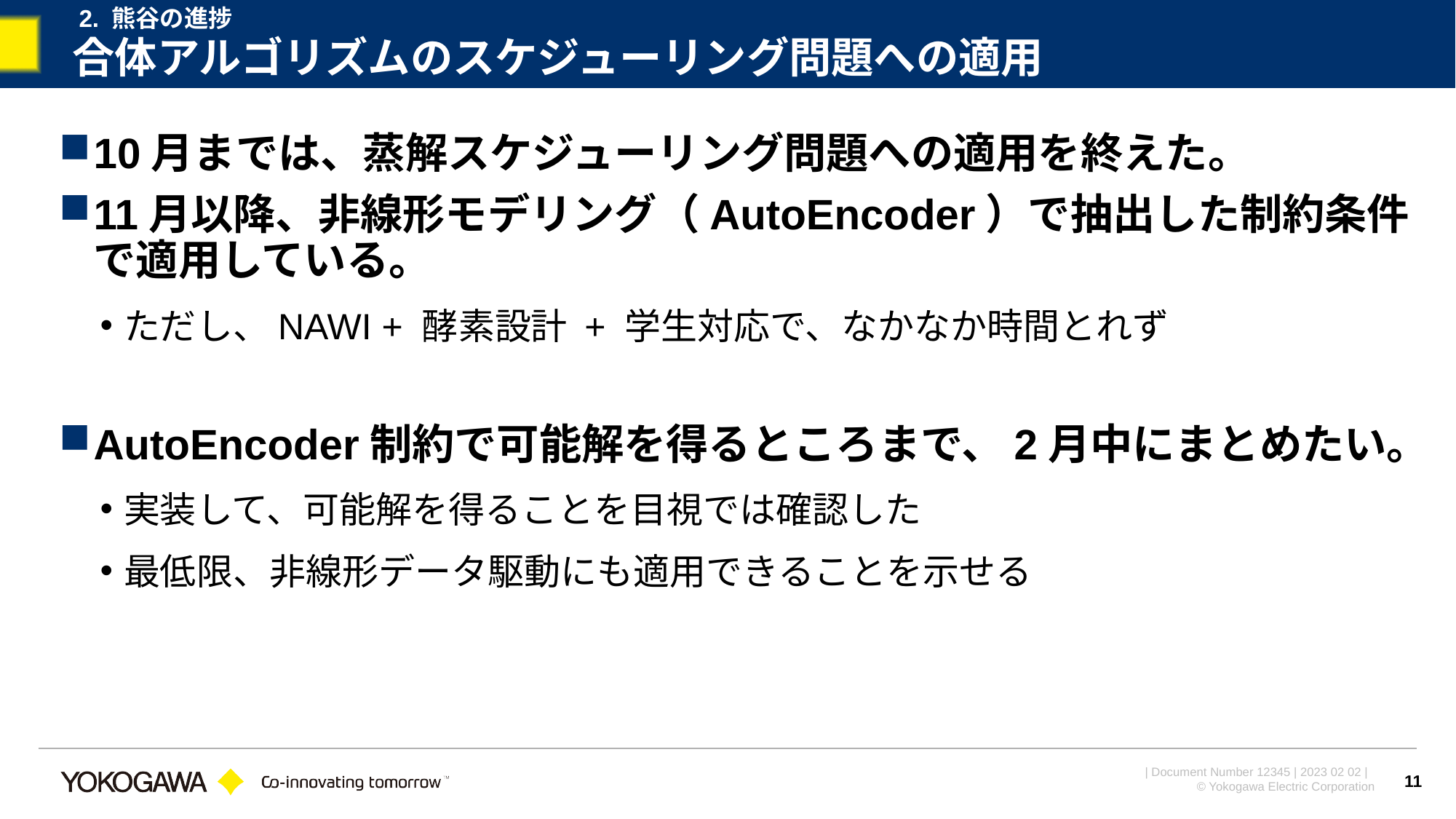

2. 熊谷の進捗
# 合体アルゴリズムのスケジューリング問題への適用
10月までは、蒸解スケジューリング問題への適用を終えた。
11月以降、非線形モデリング（AutoEncoder）で抽出した制約条件で適用している。
ただし、NAWI + 酵素設計 + 学生対応で、なかなか時間とれず

AutoEncoder制約で可能解を得るところまで、2月中にまとめたい。
実装して、可能解を得ることを目視では確認した
最低限、非線形データ駆動にも適用できることを示せる
11